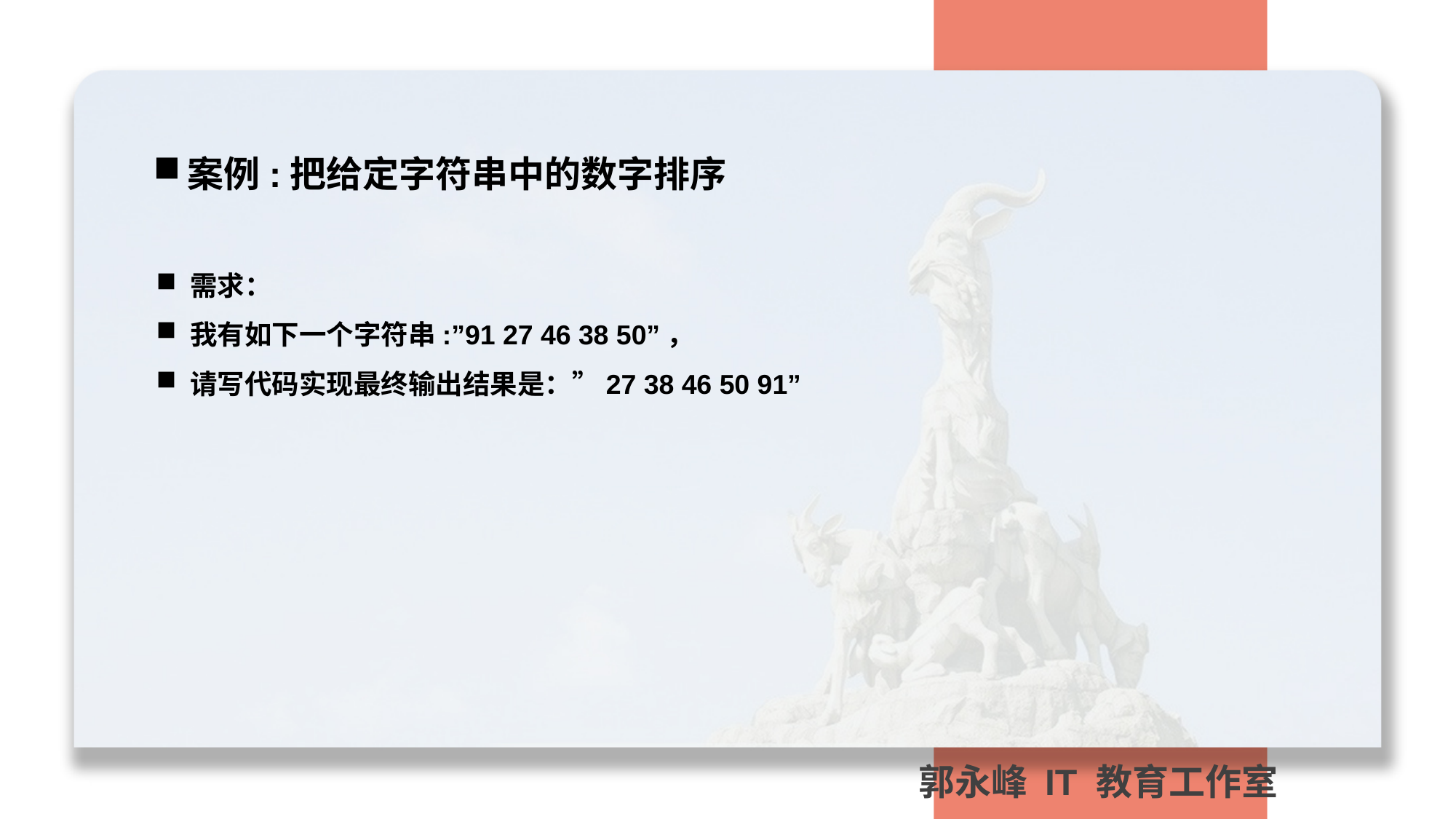

案例:把给定字符串中的数字排序
需求：
我有如下一个字符串:”91 27 46 38 50”，
请写代码实现最终输出结果是：”27 38 46 50 91”